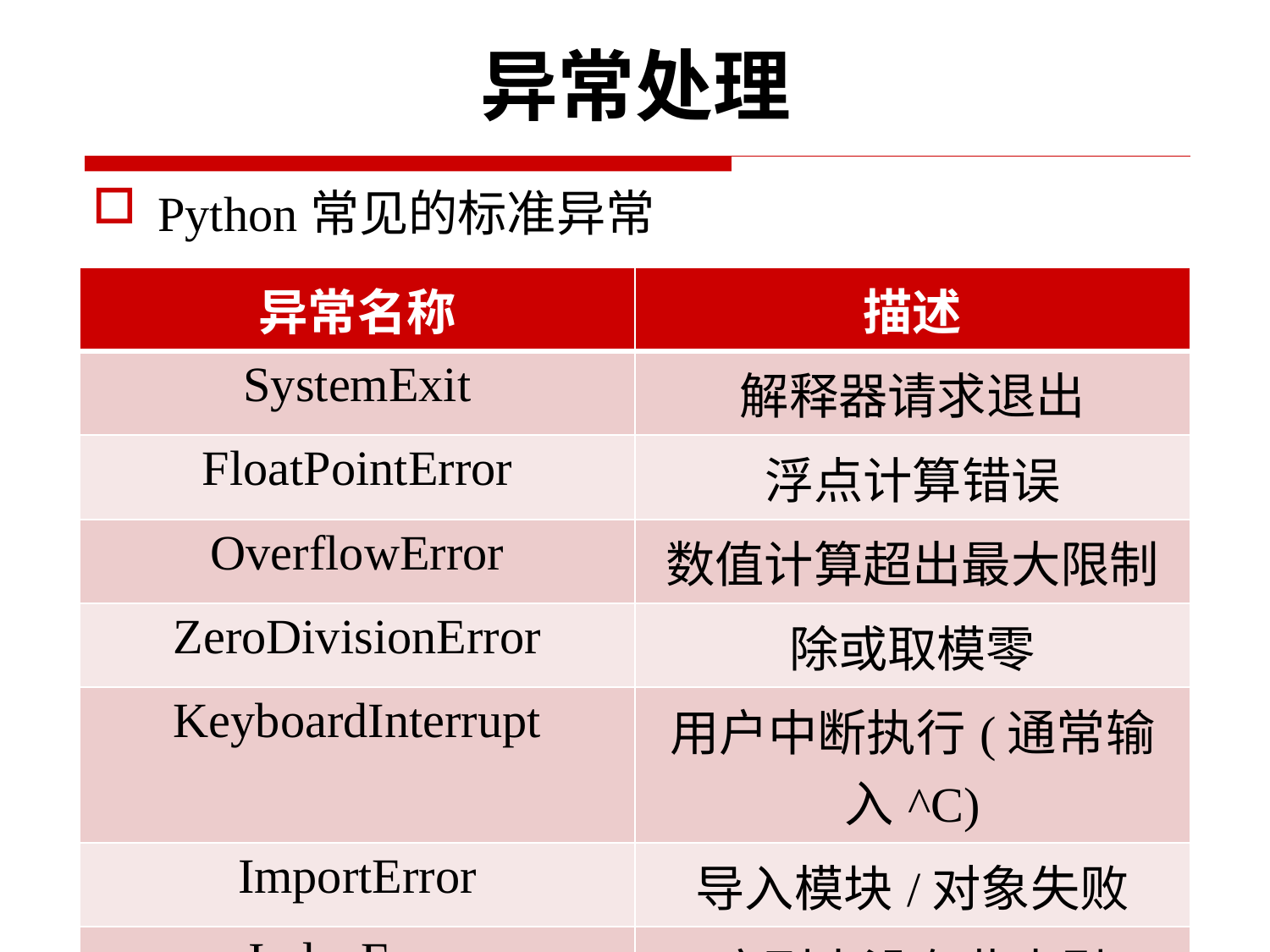

# 异常处理
Python常见的标准异常
| 异常名称 | 描述 |
| --- | --- |
| SystemExit | 解释器请求退出 |
| FloatPointError | 浮点计算错误 |
| OverflowError | 数值计算超出最大限制 |
| ZeroDivisionError | 除或取模零 |
| KeyboardInterrupt | 用户中断执行(通常输入^C) |
| ImportError | 导入模块/对象失败 |
| IndexError | 序列中没有此索引 |
102